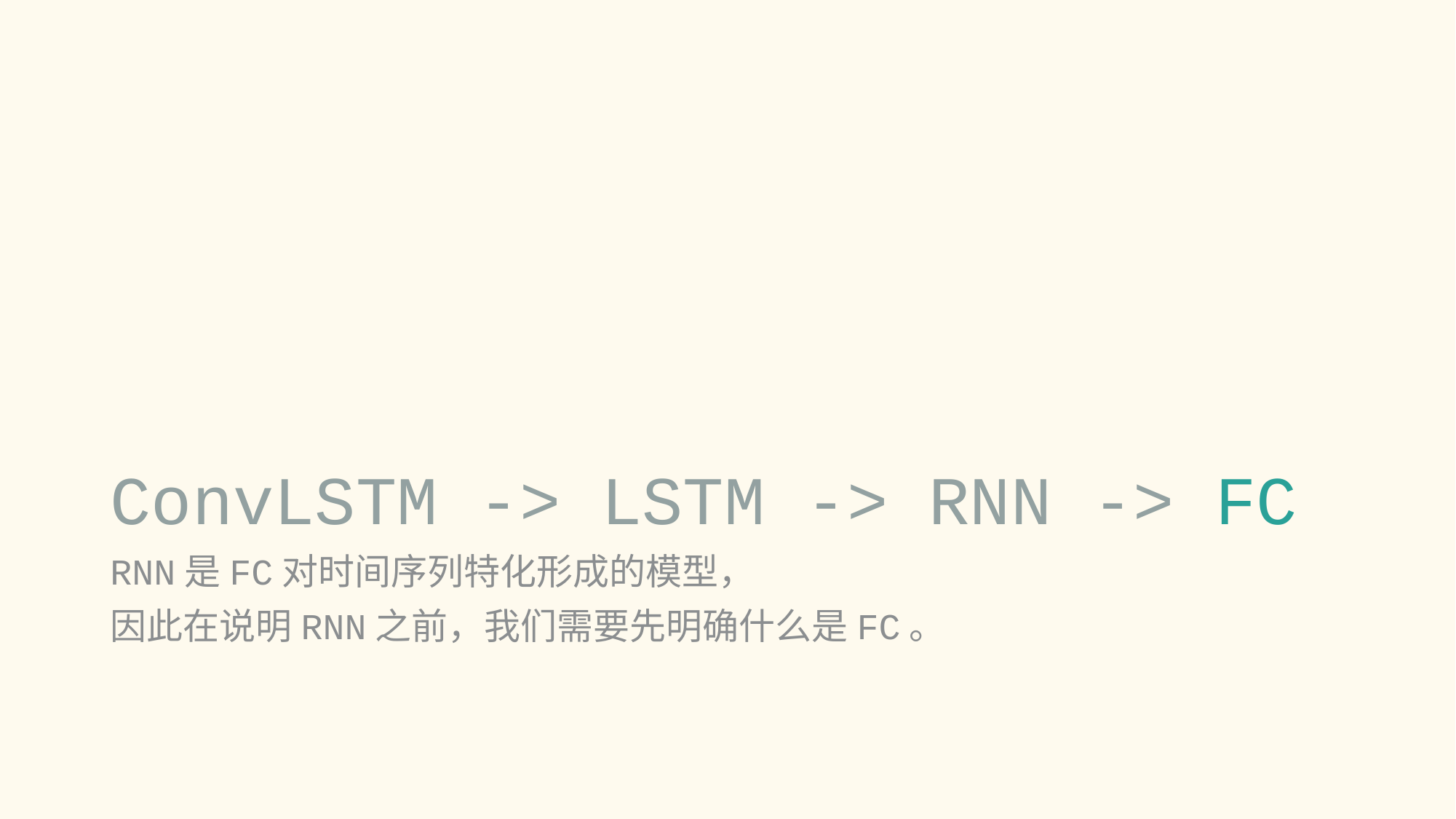

# ConvLSTM -> LSTM -> RNN -> FC
RNN是FC对时间序列特化形成的模型，
因此在说明RNN之前，我们需要先明确什么是FC。